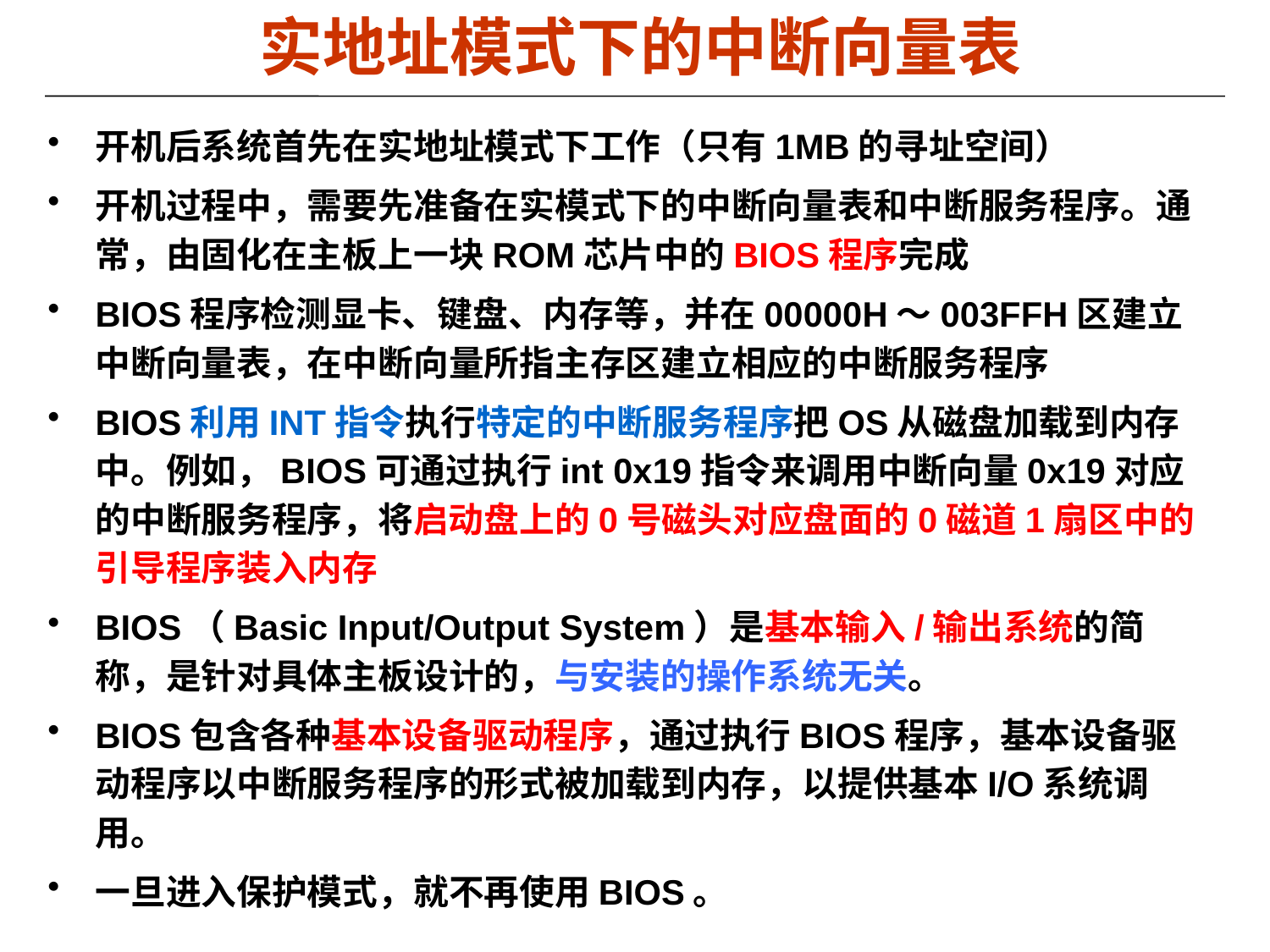

# 实地址模式下的中断向量表
开机后系统首先在实地址模式下工作（只有1MB的寻址空间）
开机过程中，需要先准备在实模式下的中断向量表和中断服务程序。通常，由固化在主板上一块ROM芯片中的BIOS程序完成
BIOS程序检测显卡、键盘、内存等，并在00000H～003FFH区建立中断向量表，在中断向量所指主存区建立相应的中断服务程序
BIOS利用INT指令执行特定的中断服务程序把OS从磁盘加载到内存中。例如，BIOS可通过执行int 0x19指令来调用中断向量0x19对应的中断服务程序，将启动盘上的0号磁头对应盘面的0磁道1扇区中的引导程序装入内存
BIOS（Basic Input/Output System）是基本输入/输出系统的简称，是针对具体主板设计的，与安装的操作系统无关。
BIOS包含各种基本设备驱动程序，通过执行BIOS程序，基本设备驱动程序以中断服务程序的形式被加载到内存，以提供基本I/O系统调用。
一旦进入保护模式，就不再使用BIOS。